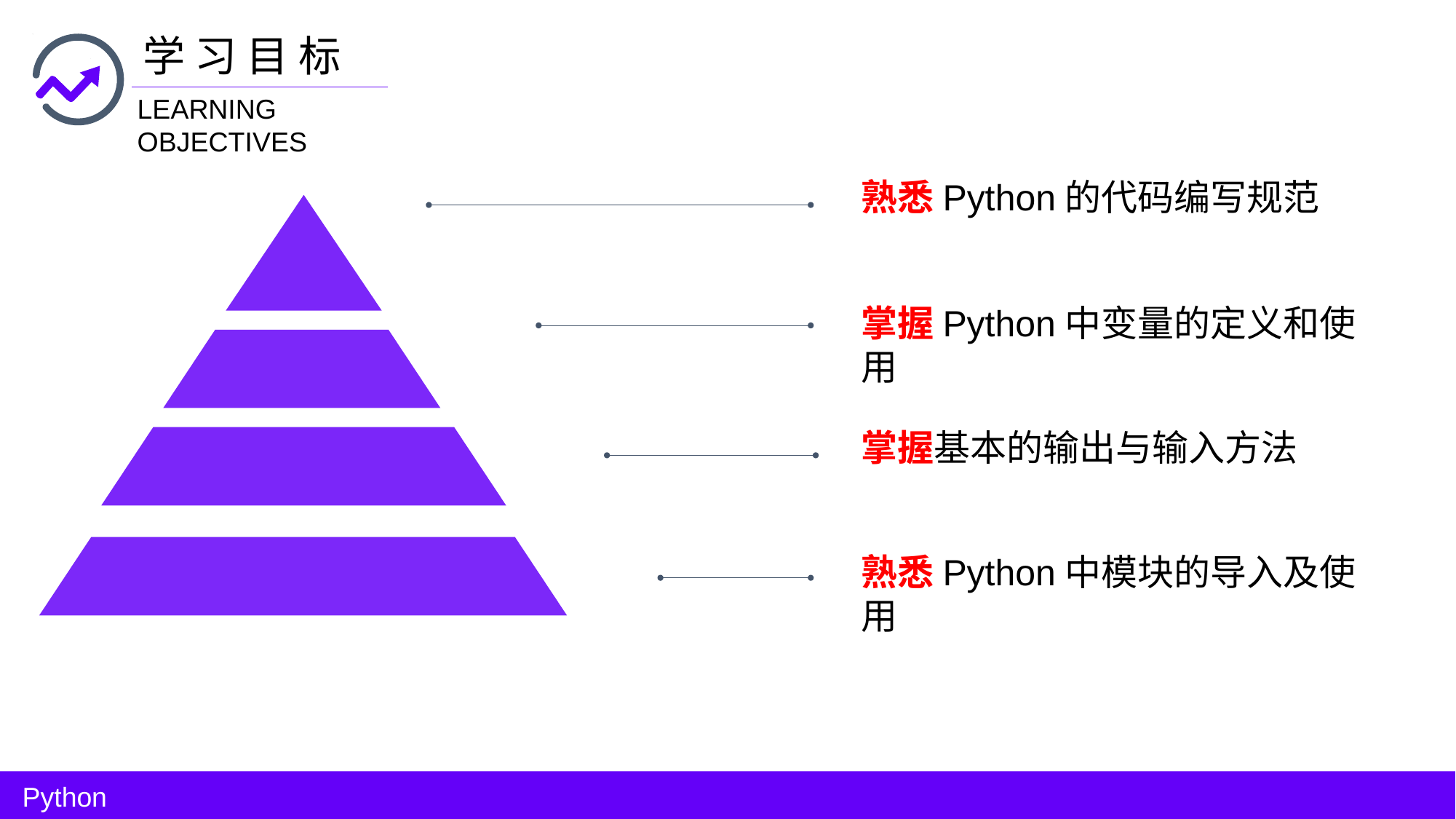

熟悉Python的代码编写规范
掌握Python中变量的定义和使用
掌握基本的输出与输入方法
熟悉Python中模块的导入及使用